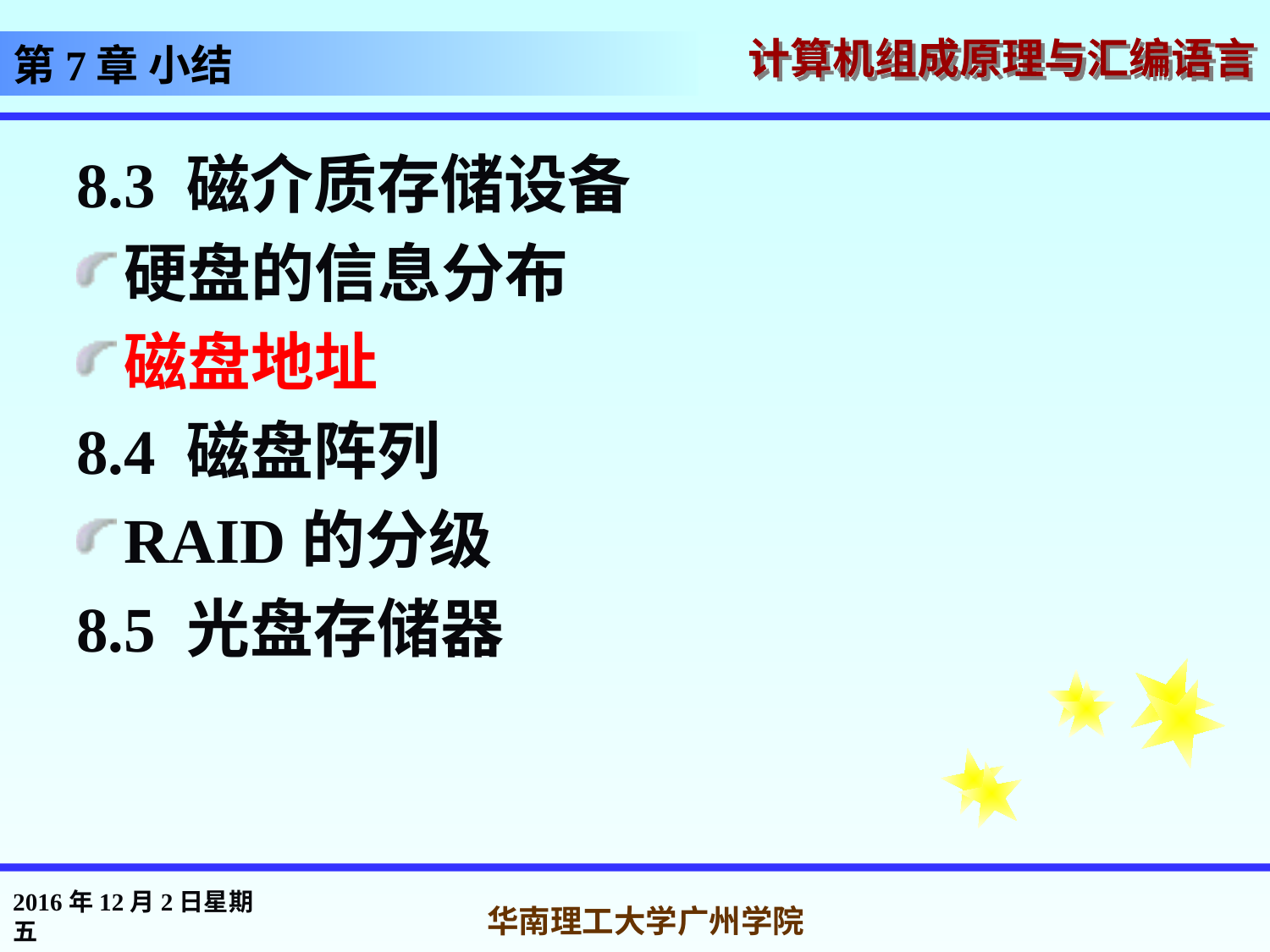

# 第7章 小结
8.3 磁介质存储设备
硬盘的信息分布
磁盘地址
8.4 磁盘阵列
RAID的分级
8.5 光盘存储器
2016年12月2日星期五
华南理工大学广州学院